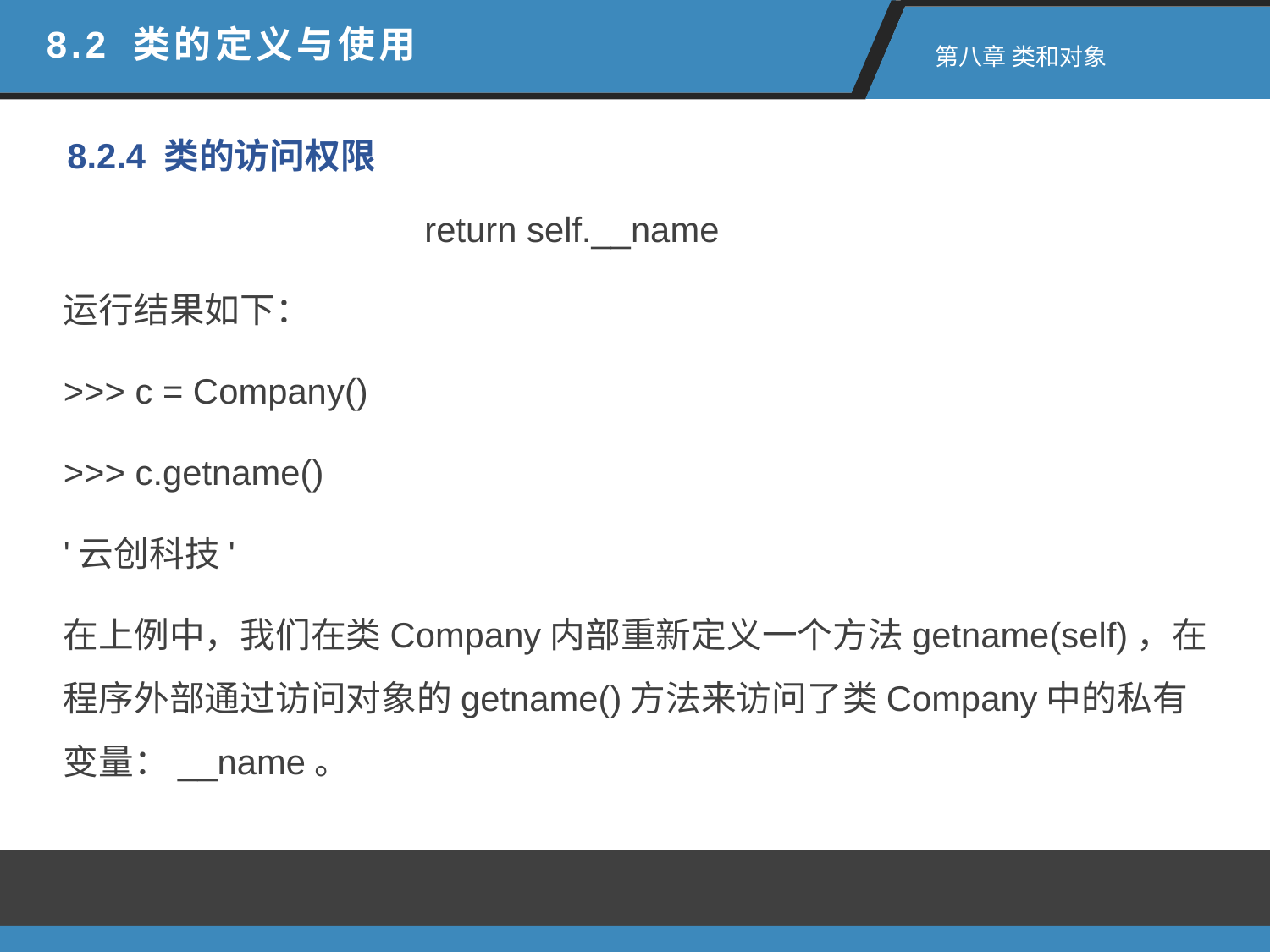

8.2 类的定义与使用
  第八章 类和对象
8.2.4 类的访问权限
		           return self.__name
运行结果如下：
>>> c = Company()
>>> c.getname()
'云创科技'
在上例中，我们在类Company内部重新定义一个方法getname(self)，在程序外部通过访问对象的getname()方法来访问了类Company中的私有变量：__name。